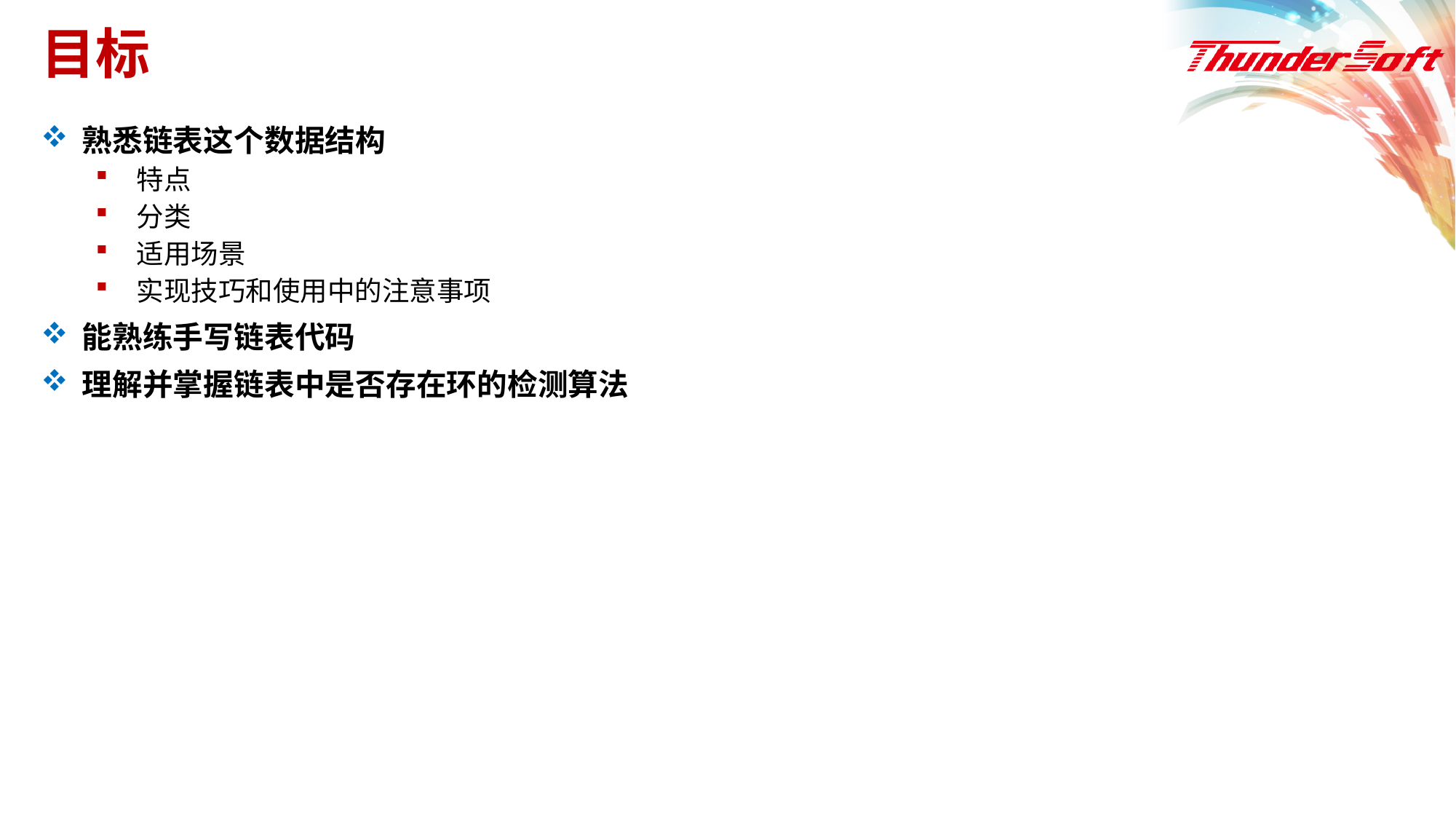

# 目标
熟悉链表这个数据结构
特点
分类
适用场景
实现技巧和使用中的注意事项
能熟练手写链表代码
理解并掌握链表中是否存在环的检测算法